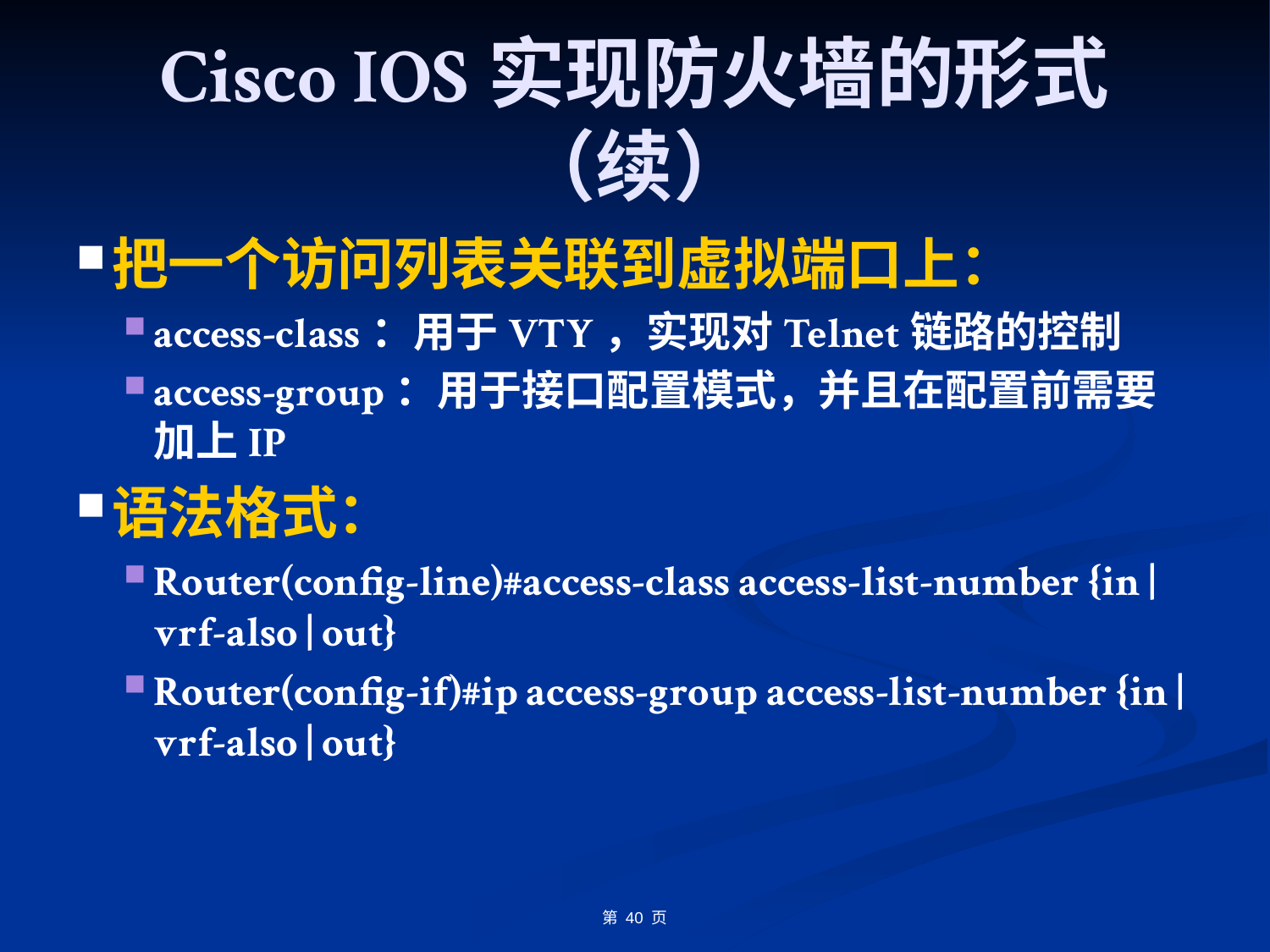

# Cisco IOS实现防火墙的形式（续）
把一个访问列表关联到虚拟端口上：
access-class：用于VTY，实现对Telnet链路的控制
access-group：用于接口配置模式，并且在配置前需要加上IP
语法格式：
Router(config-line)#access-class access-list-number {in | vrf-also | out}
Router(config-if)#ip access-group access-list-number {in | vrf-also | out}

第 40 页